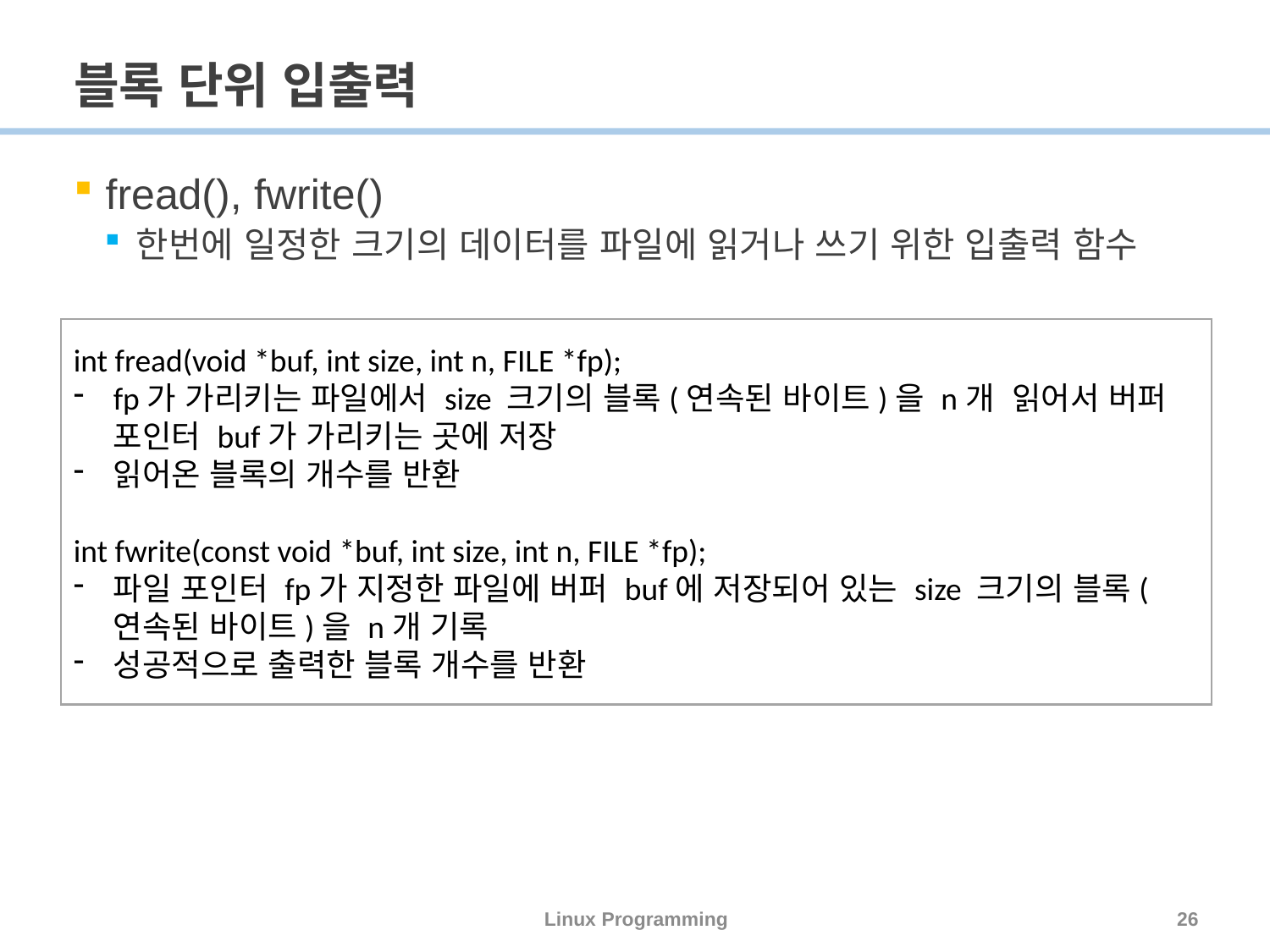

# 블록 단위 입출력
fread(), fwrite()
한번에 일정한 크기의 데이터를 파일에 읽거나 쓰기 위한 입출력 함수

int fread(void *buf, int size, int n, FILE *fp);
fp가 가리키는 파일에서 size 크기의 블록(연속된 바이트)을 n개  읽어서 버퍼 포인터 buf가 가리키는 곳에 저장
읽어온 블록의 개수를 반환

int fwrite(const void *buf, int size, int n, FILE *fp);
파일 포인터 fp가 지정한 파일에 버퍼 buf에 저장되어 있는 size 크기의 블록(연속된 바이트)을 n개 기록
성공적으로 출력한 블록 개수를 반환
Linux Programming
26